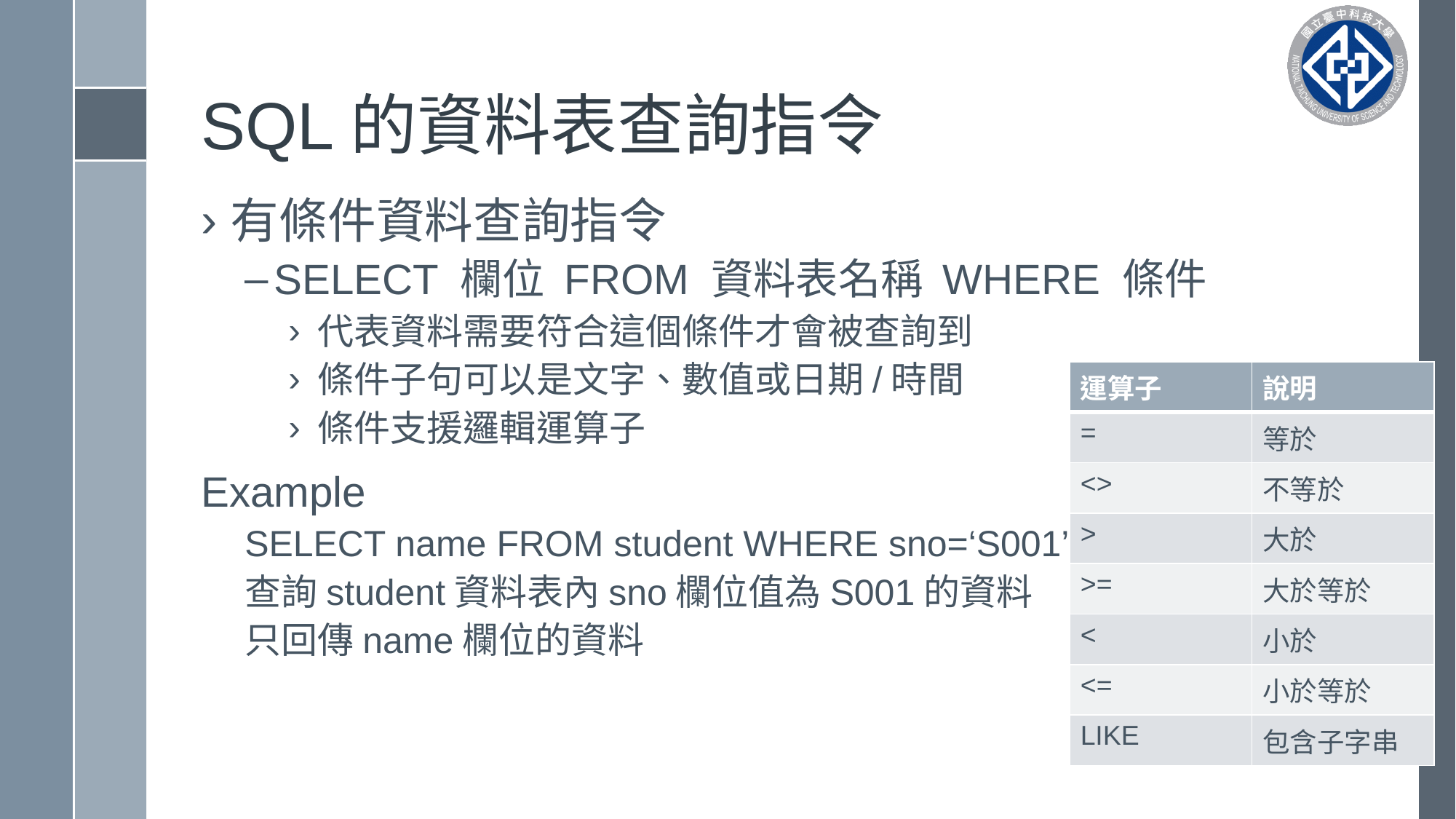

# SQL的資料表查詢指令
有條件資料查詢指令
SELECT 欄位 FROM 資料表名稱 WHERE 條件
代表資料需要符合這個條件才會被查詢到
條件子句可以是文字、數值或日期/時間
條件支援邏輯運算子
Example
SELECT name FROM student WHERE sno=‘S001’
查詢student資料表內sno欄位值為S001的資料
只回傳name欄位的資料
| 運算子 | 說明 |
| --- | --- |
| = | 等於 |
| <> | 不等於 |
| > | 大於 |
| >= | 大於等於 |
| < | 小於 |
| <= | 小於等於 |
| LIKE | 包含子字串 |